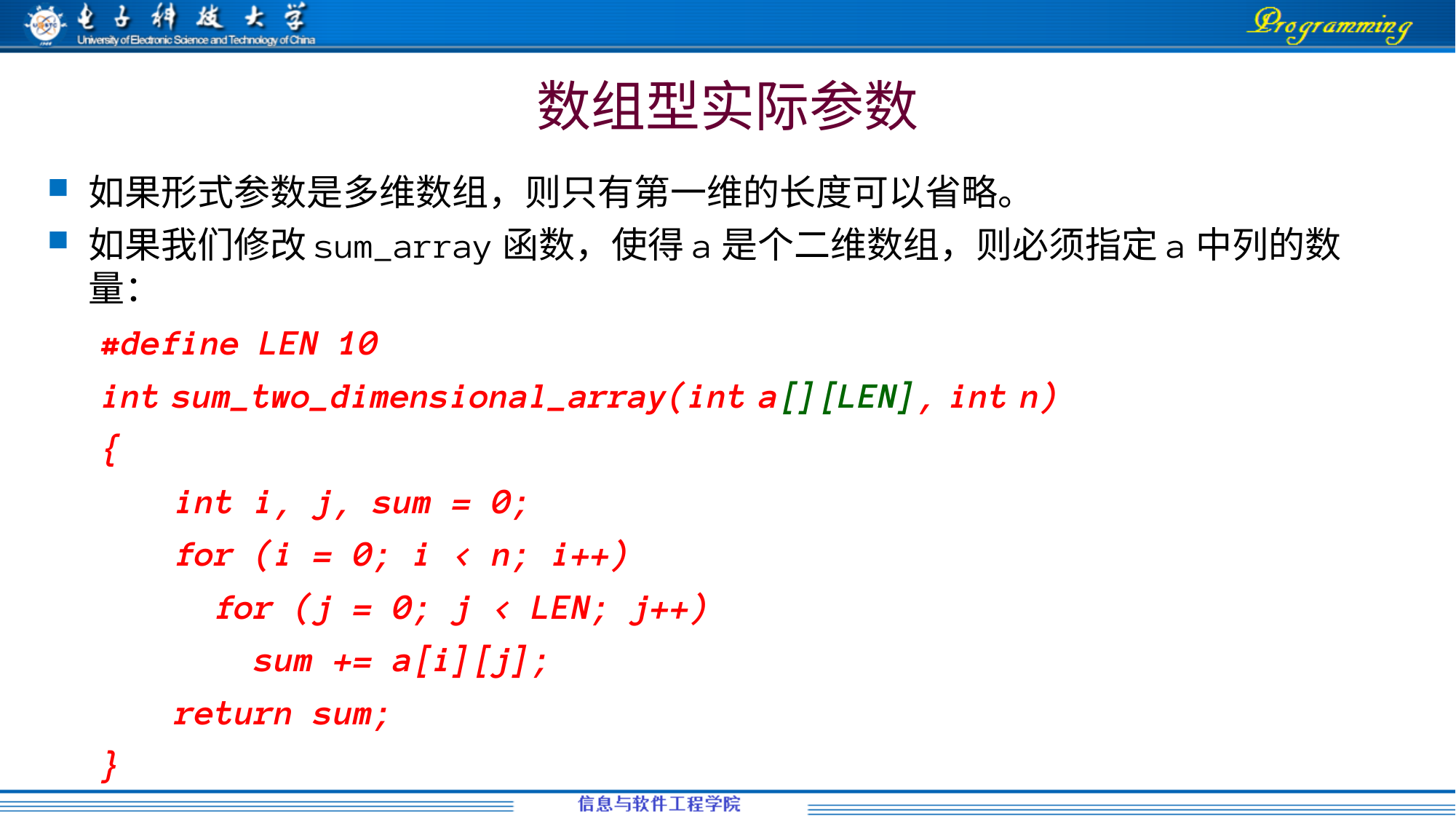

# 数组型实际参数
如果形式参数是多维数组，则只有第一维的长度可以省略。
如果我们修改sum_array函数，使得a是个二维数组，则必须指定a中列的数量：
#define LEN 10
int sum_two_dimensional_array(int a[][LEN], int n)
{
	  int i, j, sum = 0;
	  for (i = 0; i < n; i++)
	    for (j = 0; j < LEN; j++)
	      sum += a[i][j];
	  return sum;
}